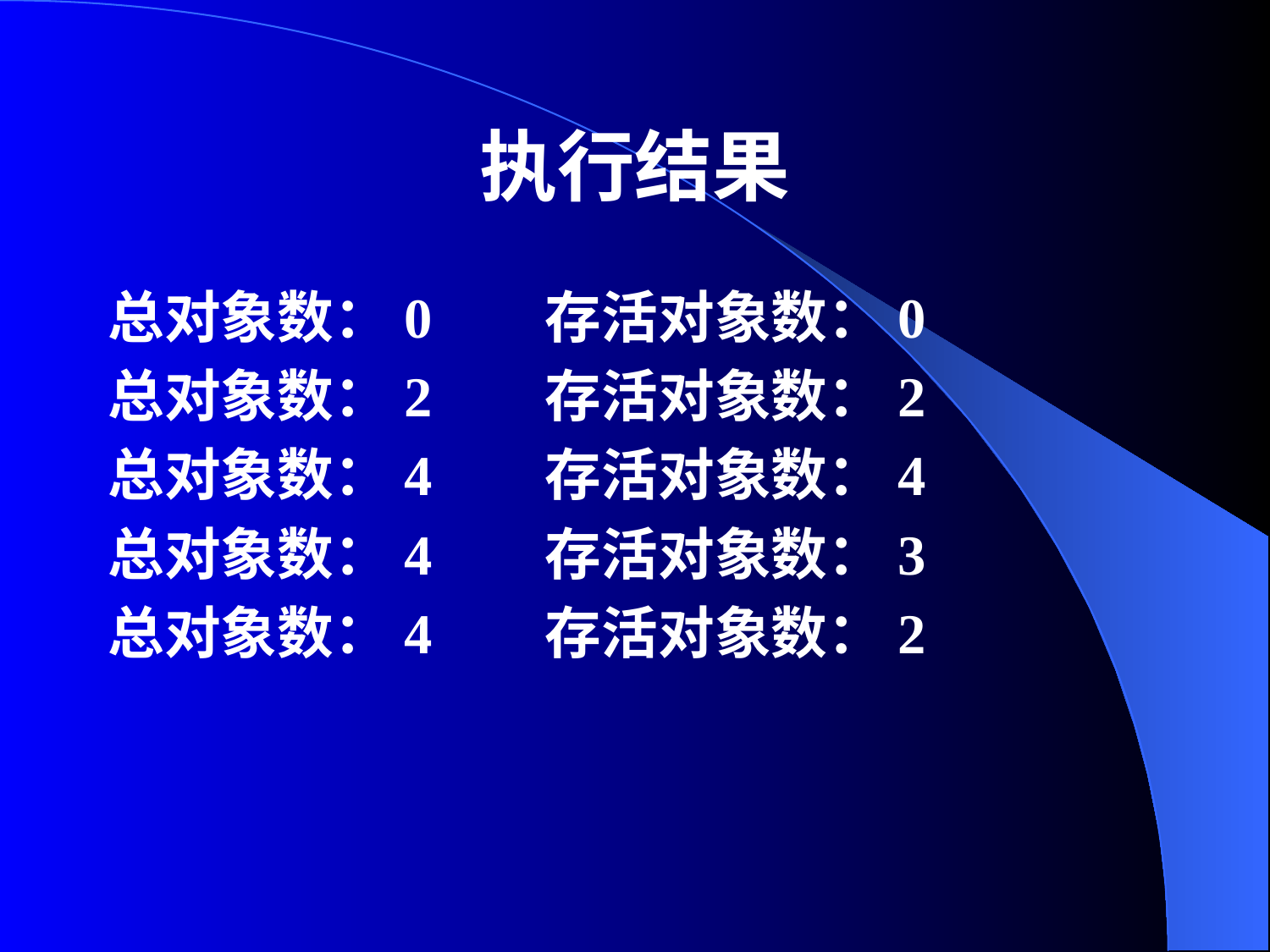

# 执行结果
总对象数：0       存活对象数：0
总对象数：2       存活对象数：2
总对象数：4       存活对象数：4
总对象数：4       存活对象数：3
总对象数：4       存活对象数：2